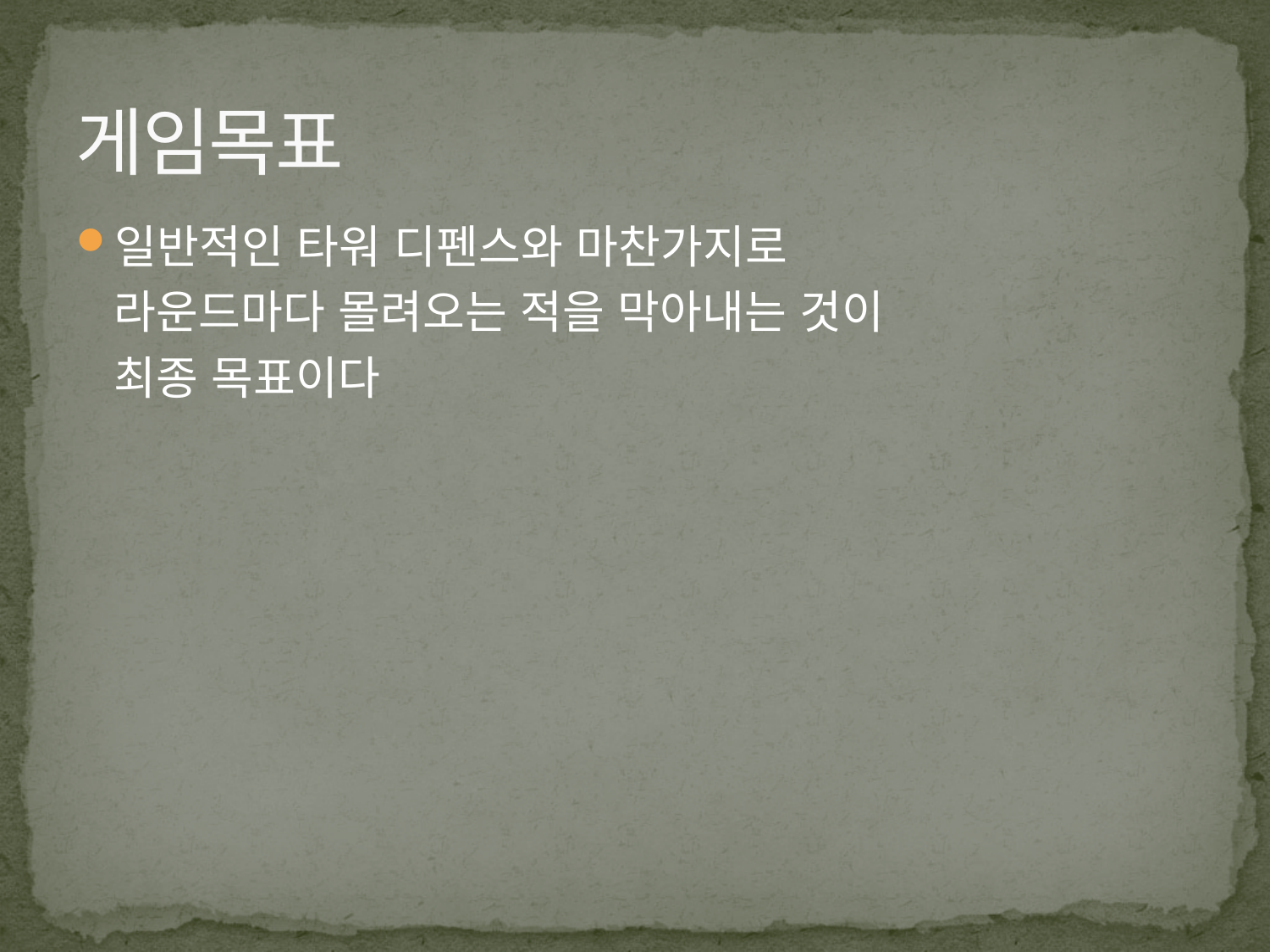

# 게임목표
일반적인 타워 디펜스와 마찬가지로
	라운드마다 몰려오는 적을 막아내는 것이
	최종 목표이다